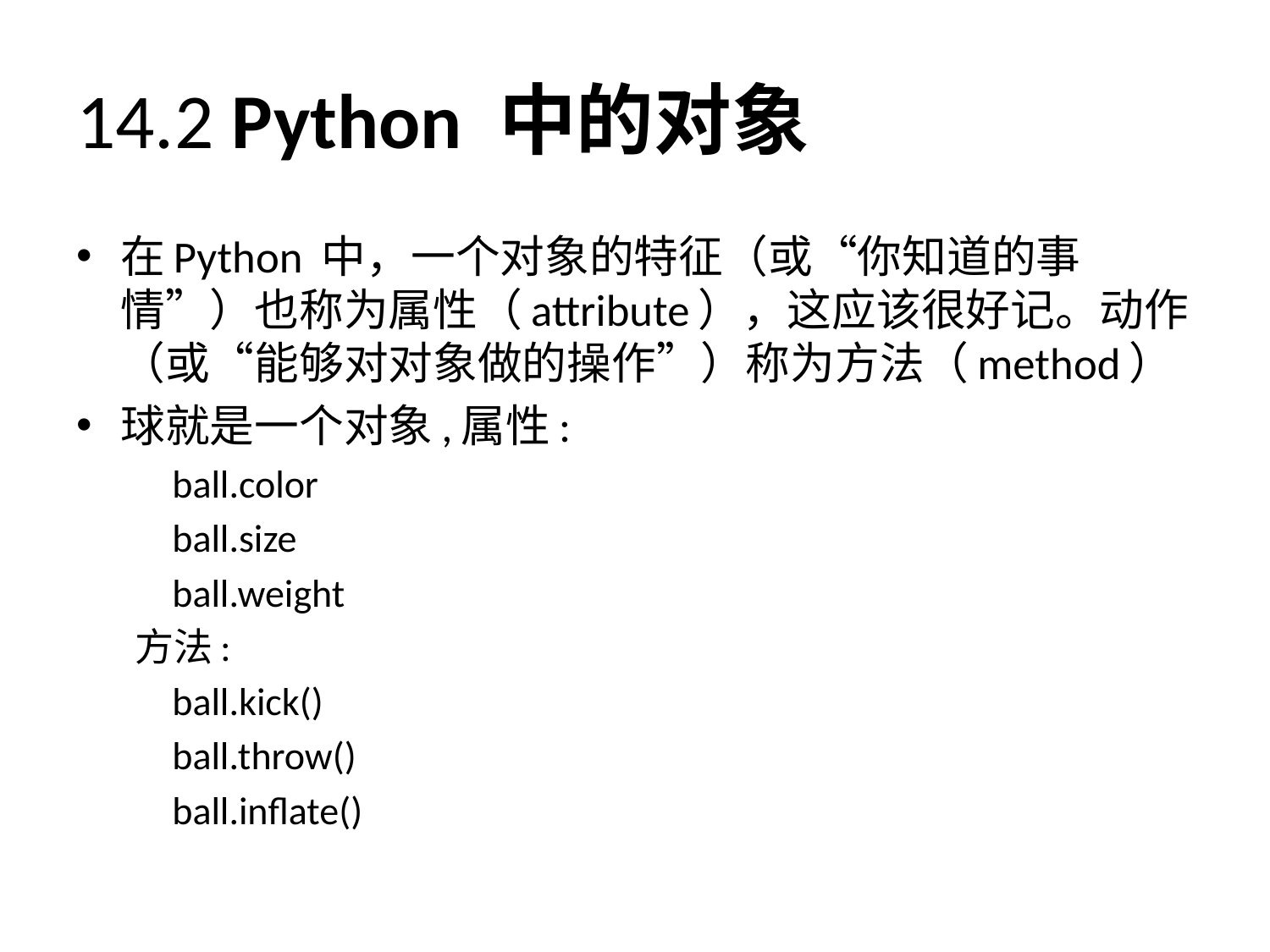

# 14.2 Python 中的对象
在Python 中，一个对象的特征（或“你知道的事情”）也称为属性（attribute），这应该很好记。动作（或“能够对对象做的操作”）称为方法（method）
球就是一个对象,属性:
	ball.color
	ball.size
	ball.weight
方法:
	ball.kick()
	ball.throw()
	ball.inflate()